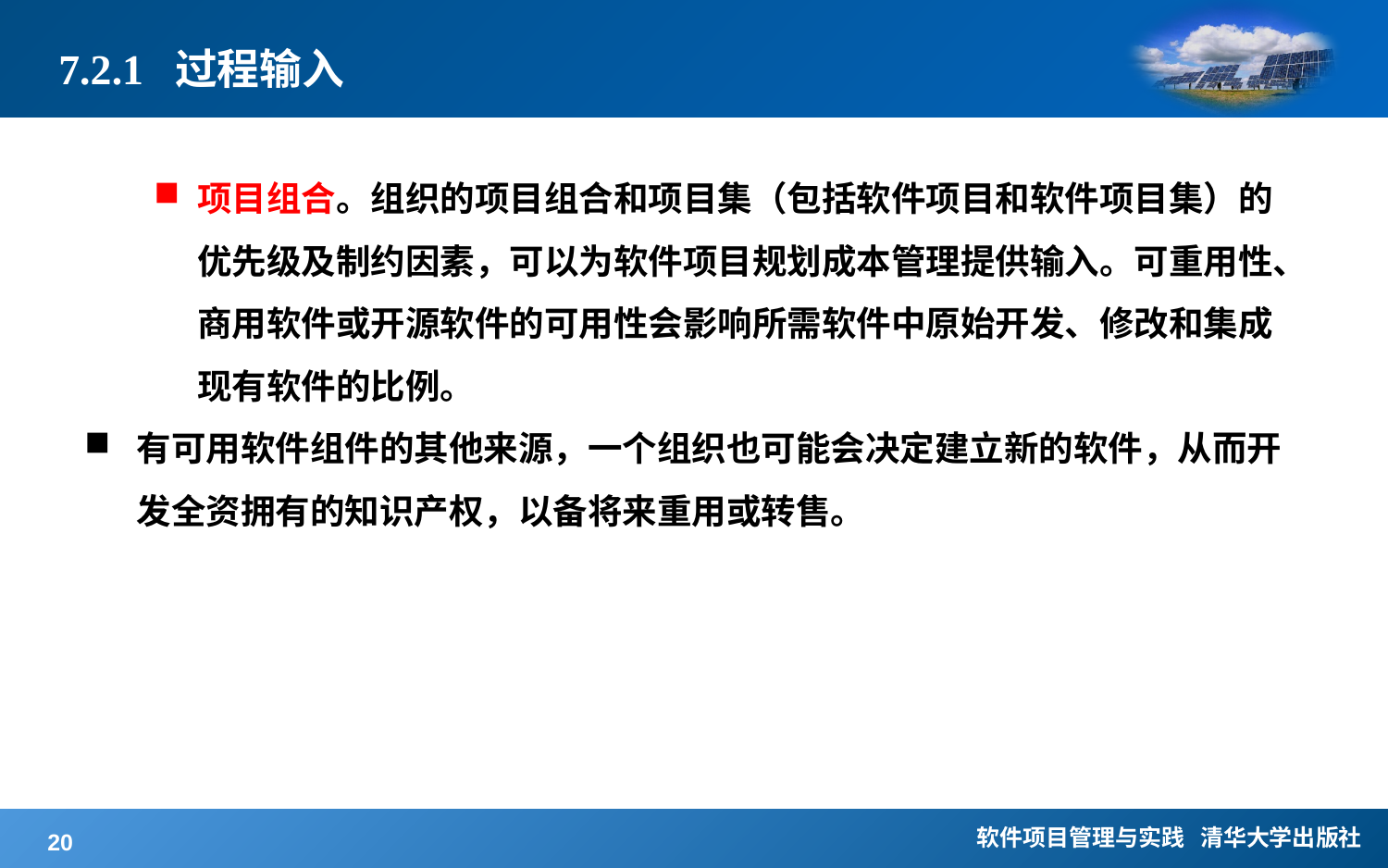

# 7.2.1  过程输入
项目组合。组织的项目组合和项目集（包括软件项目和软件项目集）的优先级及制约因素，可以为软件项目规划成本管理提供输入。可重用性、商用软件或开源软件的可用性会影响所需软件中原始开发、修改和集成现有软件的比例。
有可用软件组件的其他来源，一个组织也可能会决定建立新的软件，从而开发全资拥有的知识产权，以备将来重用或转售。